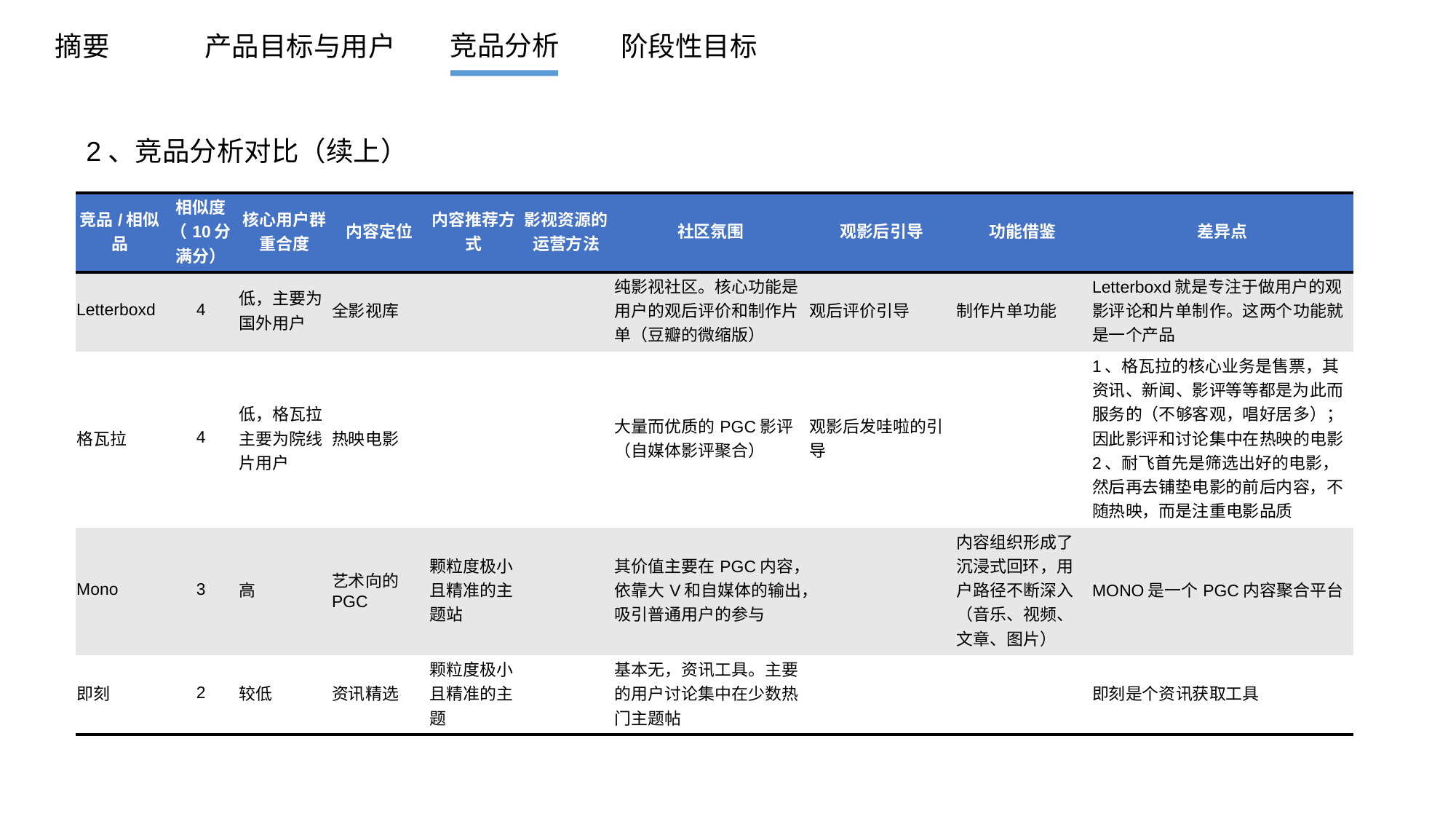

2、竞品分析对比（续上）

| 竞品/相似品 | 相似度 （10分满分） | 核心用户群重合度 | 内容定位 | 内容推荐方式 | 影视资源的运营方法 | 社区氛围 | 观影后引导 | 功能借鉴 | 差异点 |
| --- | --- | --- | --- | --- | --- | --- | --- | --- | --- |
| Letterboxd | 4 | 低，主要为国外用户 | 全影视库 |  |  | 纯影视社区。核心功能是用户的观后评价和制作片单（豆瓣的微缩版） | 观后评价引导 | 制作片单功能 | Letterboxd就是专注于做用户的观影评论和片单制作。这两个功能就是一个产品 |
| 格瓦拉 | 4 | 低，格瓦拉主要为院线片用户 | 热映电影 |  |  | 大量而优质的PGC影评（自媒体影评聚合） | 观影后发哇啦的引导 |  | 1、格瓦拉的核心业务是售票，其资讯、新闻、影评等等都是为此而服务的（不够客观，唱好居多）；因此影评和讨论集中在热映的电影 2、耐飞首先是筛选出好的电影，然后再去铺垫电影的前后内容，不随热映，而是注重电影品质 |
| Mono | 3 | 高 | 艺术向的PGC | 颗粒度极小且精准的主题站 |  | 其价值主要在PGC内容，依靠大V和自媒体的输出，吸引普通用户的参与 |  | 内容组织形成了沉浸式回环，用户路径不断深入（音乐、视频、文章、图片） | MONO是一个PGC内容聚合平台 |
| 即刻 | 2 | 较低 | 资讯精选 | 颗粒度极小且精准的主题 |  | 基本无，资讯工具。主要的用户讨论集中在少数热门主题帖 |  |  | 即刻是个资讯获取工具 |